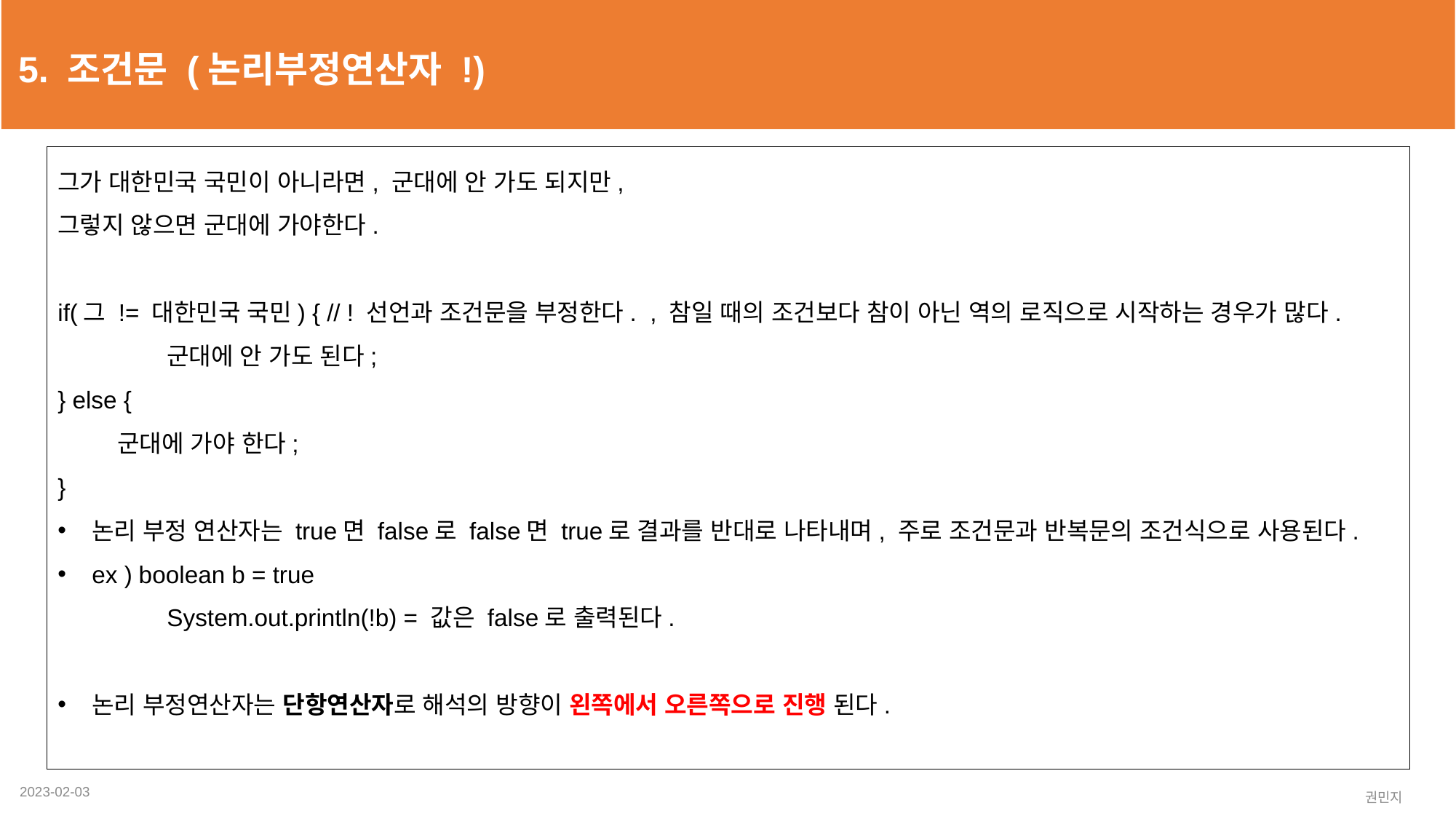

5. 조건문 (논리부정연산자 !)
그가 대한민국 국민이 아니라면, 군대에 안 가도 되지만,
그렇지 않으면 군대에 가야한다.

if(그 != 대한민국 국민) { // ! 선언과 조건문을 부정한다.  , 참일 때의 조건보다 참이 아닌 역의 로직으로 시작하는 경우가 많다.
	군대에 안 가도 된다;
} else {
        군대에 가야 한다;
}
논리 부정 연산자는 true면 false로 false면 true로 결과를 반대로 나타내며, 주로 조건문과 반복문의 조건식으로 사용된다.
ex ) boolean b = true
System.out.println(!b) = 값은 false로 출력된다.

논리 부정연산자는 단항연산자로 해석의 방향이 왼쪽에서 오른쪽으로 진행 된다.
2023-02-03
권민지